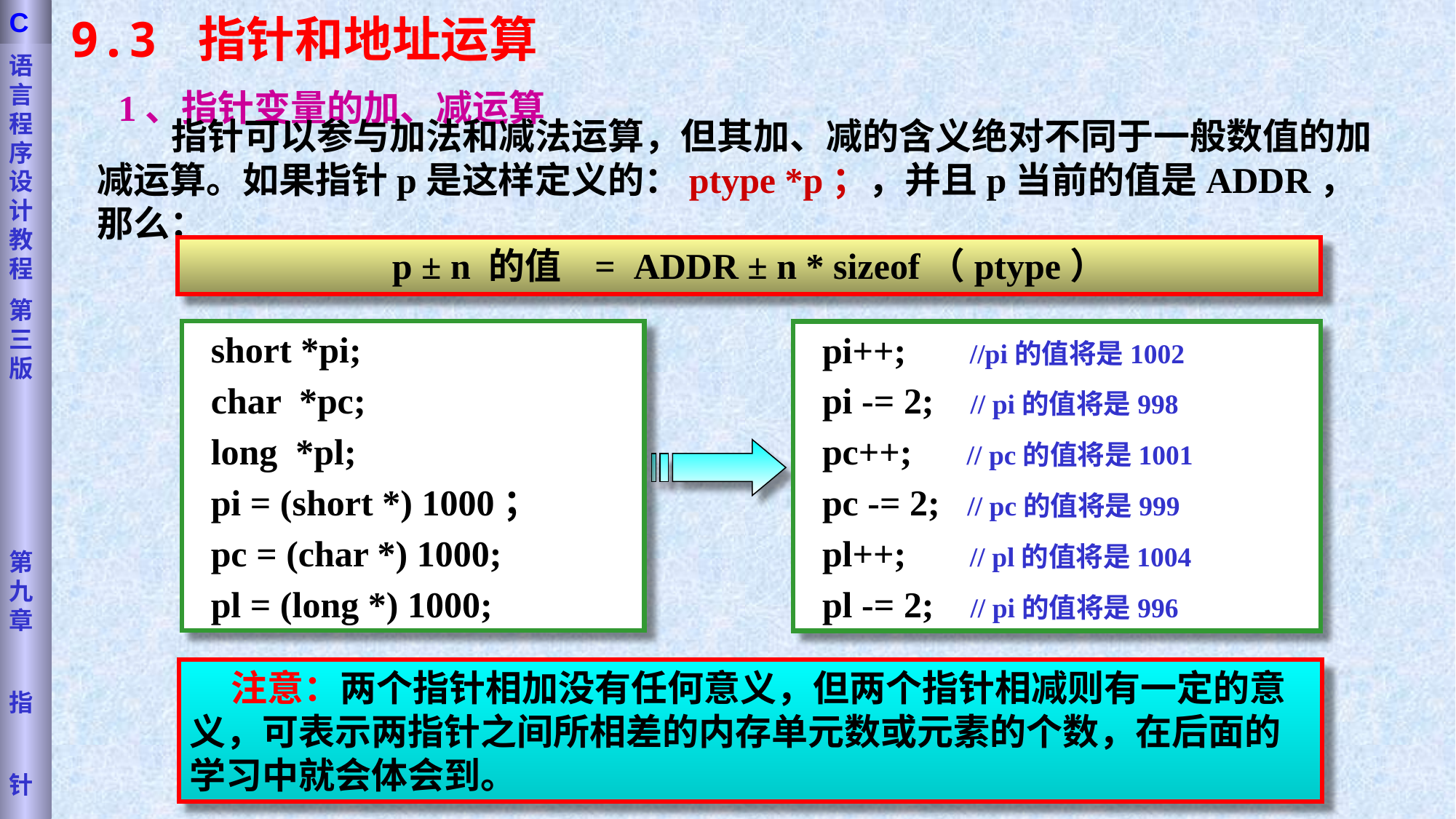

语言程序设计教程
第三版

第九章

指

针
C
9.3 指针和地址运算
1、指针变量的加、减运算
        指针可以参与加法和减法运算，但其加、减的含义绝对不同于一般数值的加减运算。如果指针p是这样定义的：ptype *p；，并且p当前的值是ADDR，那么：
p ± n 的值   =  ADDR ± n * sizeof（ptype）
  short *pi;
  char  *pc;
  long  *pl;
  pi = (short *) 1000；
  pc = (char *) 1000;
  pl = (long *) 1000;
  pi++;       //pi的值将是1002
  pi -= 2;    // pi的值将是998
  pc++;      // pc的值将是1001
  pc -= 2;   // pc的值将是999
  pl++;       // pl的值将是1004
  pl -= 2;    // pi的值将是996

    注意：两个指针相加没有任何意义，但两个指针相减则有一定的意义，可表示两指针之间所相差的内存单元数或元素的个数，在后面的学习中就会体会到。